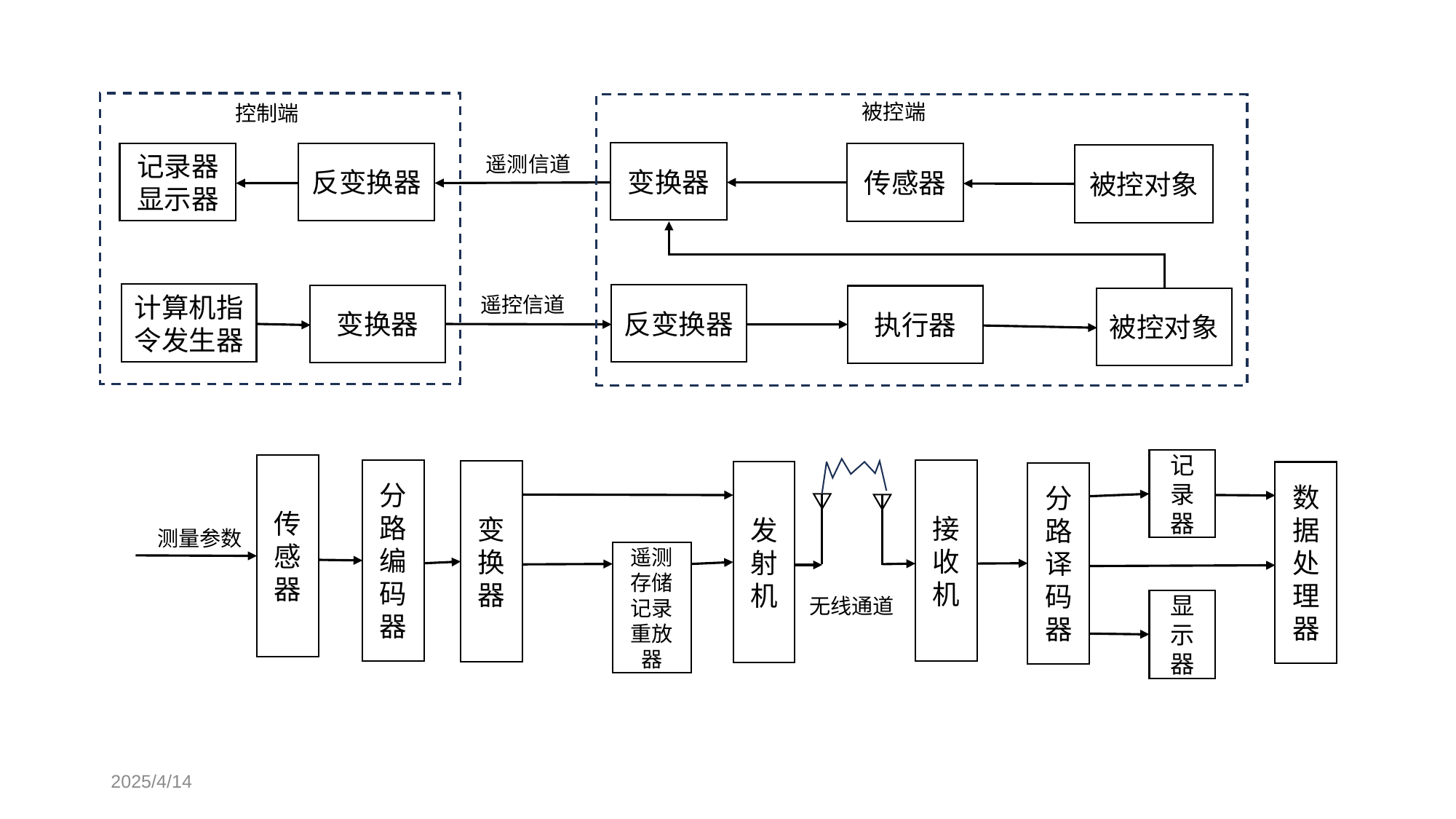

被控端
控制端

变换器

反变换器

记录器显示器

传感器

被控对象

遥测信道
计算机指令发生器

反变换器

变换器

执行器

遥控信道
被控对象

记录器

传感器

分路编码器

接收机

变换器

发射机

数据处理器

分路译码器

测量参数
遥测存储记录重放器

无线通道
显示器

2025/4/14